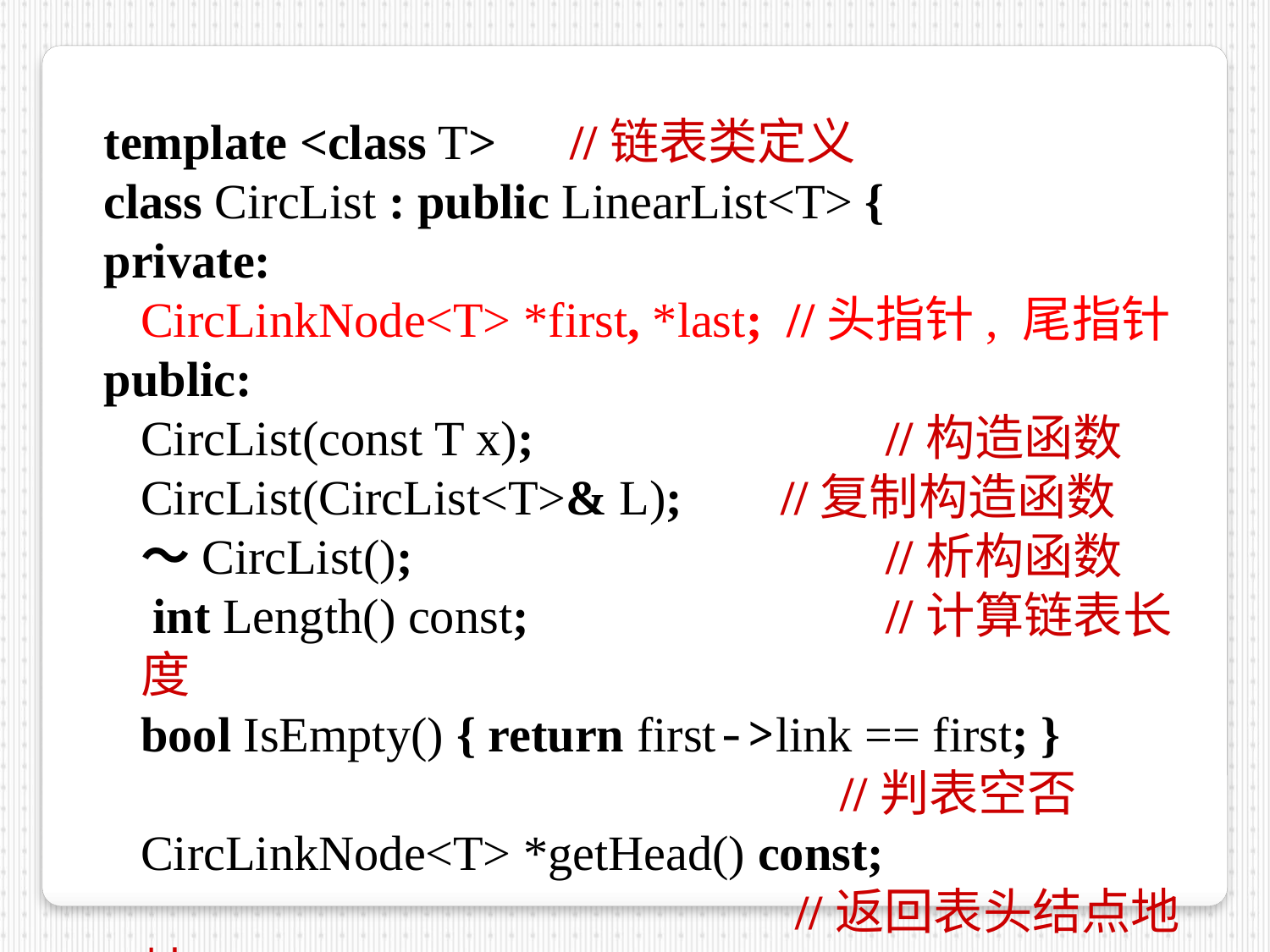

template <class T>      //链表类定义
class CircList : public LinearList<T> {
private:
	CircLinkNode<T> *first, *last;  //头指针, 尾指针
public:
	CircList(const T x);		         //构造函数
	CircList(CircList<T>& L);        //复制构造函数
	～CircList();			         //析构函数
    int Length() const;		         //计算链表长度
	bool IsEmpty() { return first->link == first; }
                                                            //判表空否
	CircLinkNode<T> *getHead() const;
		                                           //返回表头结点地址